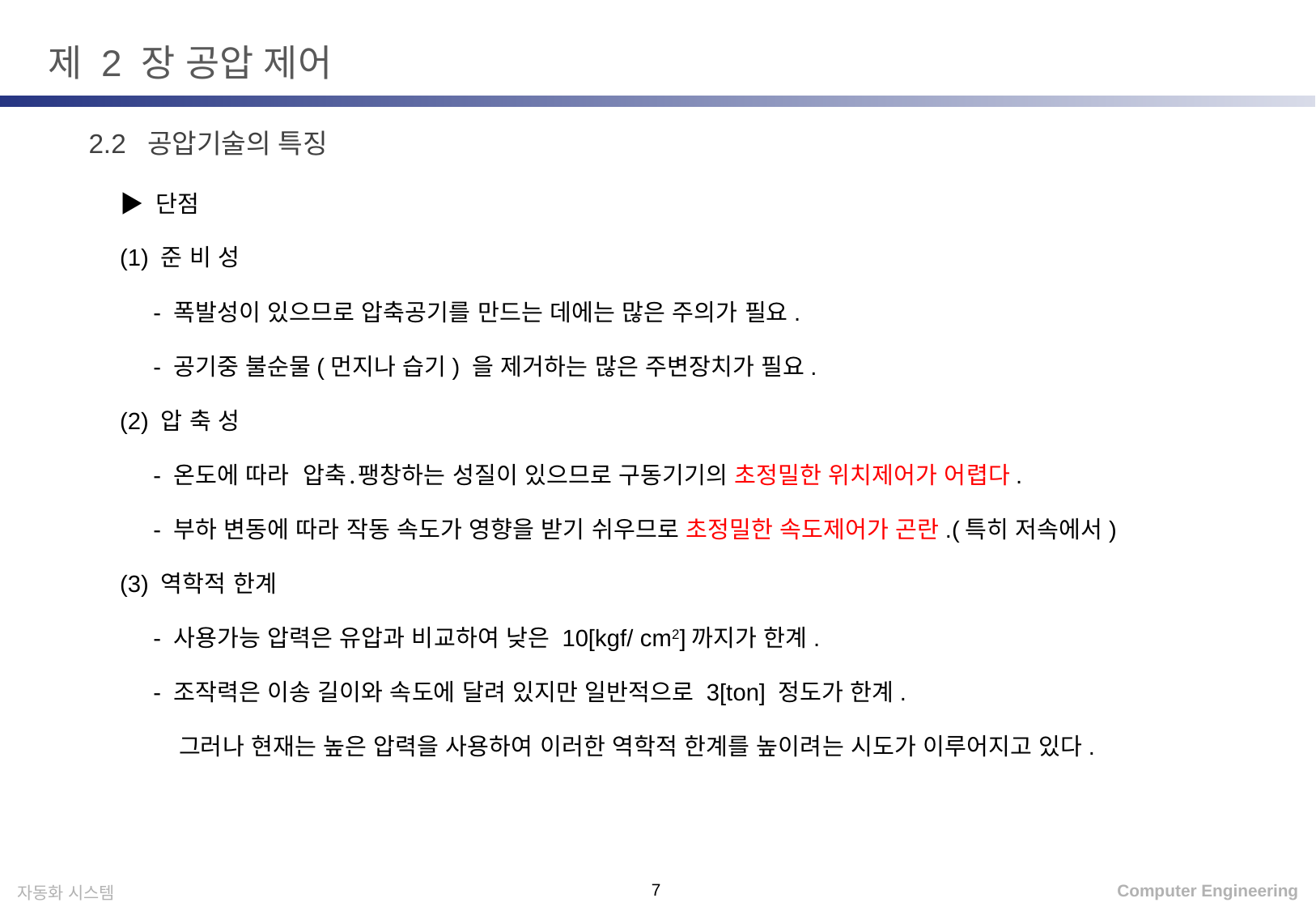

제 2 장 공압 제어
2.2  공압기술의 특징
▶ 단점
(1) 준 비 성
     - 폭발성이 있으므로 압축공기를 만드는 데에는 많은 주의가 필요.
     - 공기중 불순물(먼지나 습기) 을 제거하는 많은 주변장치가 필요.
(2) 압 축 성
     - 온도에 따라  압축․팽창하는 성질이 있으므로 구동기기의 초정밀한 위치제어가 어렵다.
     - 부하 변동에 따라 작동 속도가 영향을 받기 쉬우므로 초정밀한 속도제어가 곤란.(특히 저속에서)
(3) 역학적 한계
     - 사용가능 압력은 유압과 비교하여 낮은 10[kgf/ cm2]까지가 한계.
     - 조작력은 이송 길이와 속도에 달려 있지만 일반적으로 3[ton] 정도가 한계.
        그러나 현재는 높은 압력을 사용하여 이러한 역학적 한계를 높이려는 시도가 이루어지고 있다.